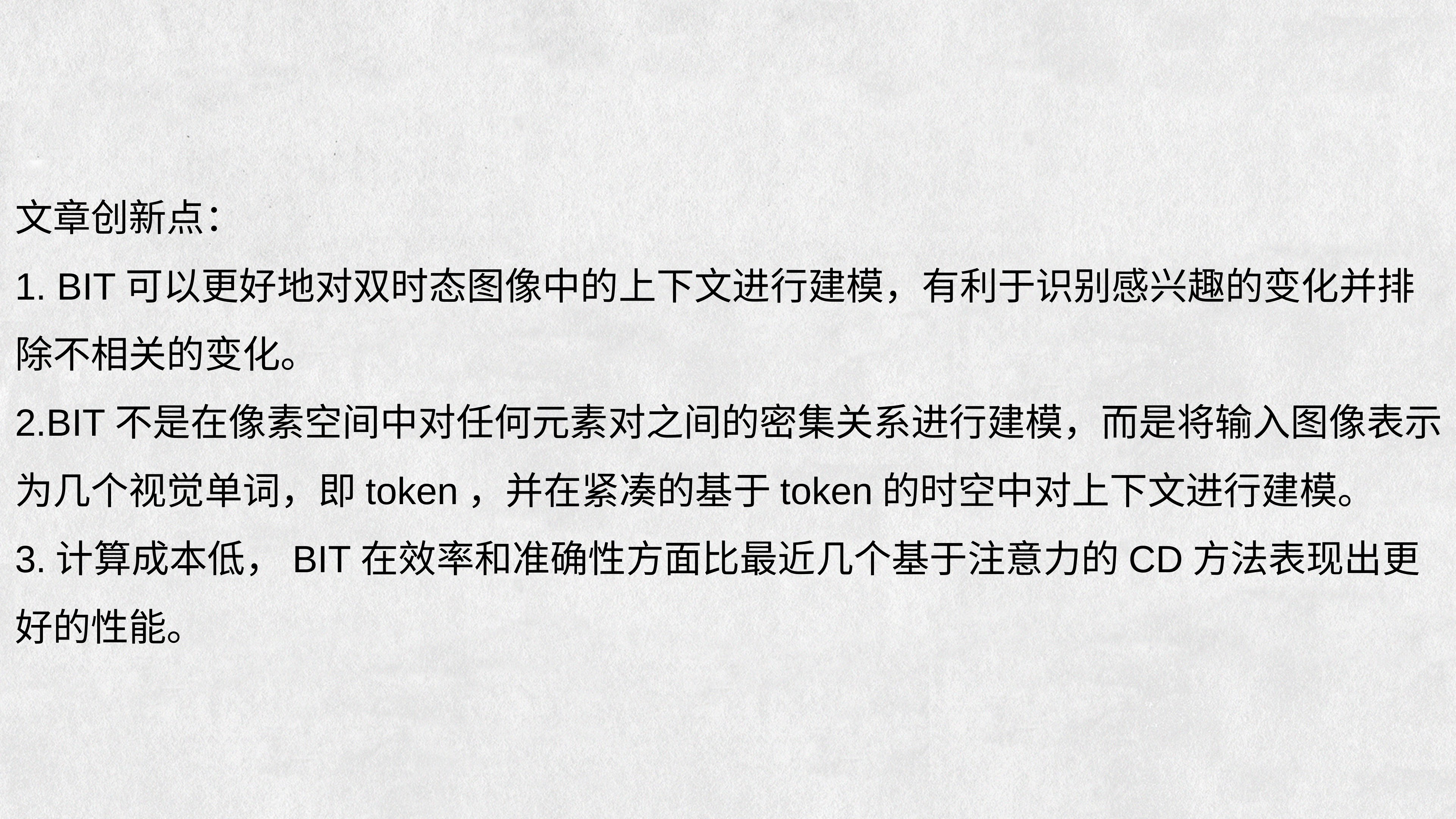

文章创新点：
1. BIT可以更好地对双时态图像中的上下文进行建模，有利于识别感兴趣的变化并排除不相关的变化。
2.BIT不是在像素空间中对任何元素对之间的密集关系进行建模，而是将输入图像表示为几个视觉单词，即token，并在紧凑的基于token的时空中对上下文进行建模。
3.计算成本低，BIT在效率和准确性方面比最近几个基于注意力的CD方法表现出更好的性能。